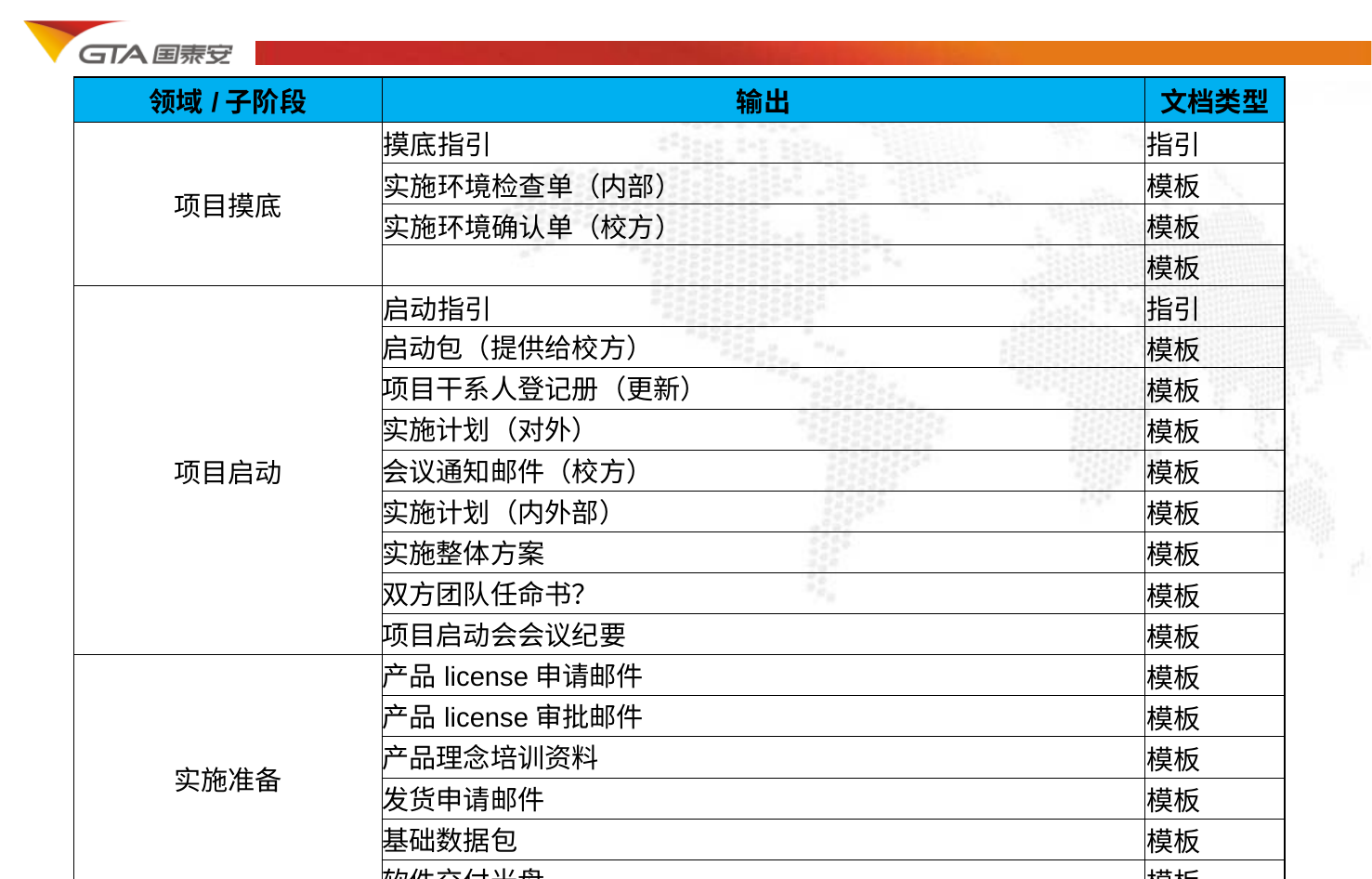

| 领域/子阶段 | 输出 | 文档类型 |
| --- | --- | --- |
| 项目摸底 | 摸底指引 | 指引 |
|  | 实施环境检查单（内部） | 模板 |
|  | 实施环境确认单（校方） | 模板 |
|  |  | 模板 |
| 项目启动 | 启动指引 | 指引 |
|  | 启动包（提供给校方） | 模板 |
|  | 项目干系人登记册（更新） | 模板 |
|  | 实施计划（对外） | 模板 |
|  | 会议通知邮件（校方） | 模板 |
|  | 实施计划（内外部） | 模板 |
|  | 实施整体方案 | 模板 |
|  | 双方团队任命书？ | 模板 |
|  | 项目启动会会议纪要 | 模板 |
| 实施准备 | 产品license申请邮件 | 模板 |
|  | 产品license审批邮件 | 模板 |
|  | 产品理念培训资料 | 模板 |
|  | 发货申请邮件 | 模板 |
|  | 基础数据包 | 模板 |
|  | 软件交付光盘 | 模板 |
| 现场实篱 | 软件实施信息表 | 模板 |
|  | 收货确认表 | 模板 |
|  | 外购产品货到签收单 | 模板 |